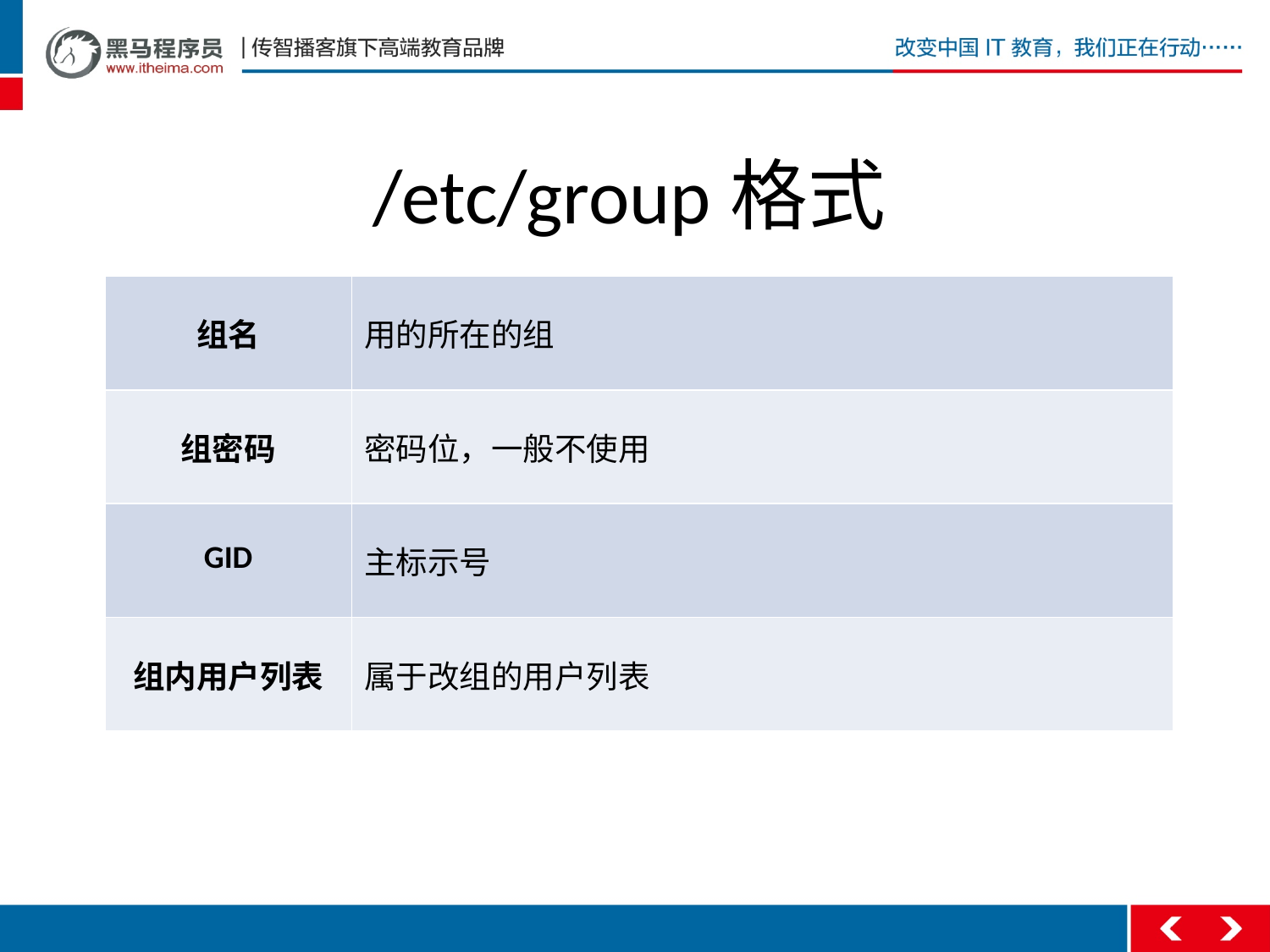

# /etc/group格式
| 组名 | 用的所在的组 |
| --- | --- |
| 组密码 | 密码位，一般不使用 |
| GID | 主标示号 |
| 组内用户列表 | 属于改组的用户列表 |